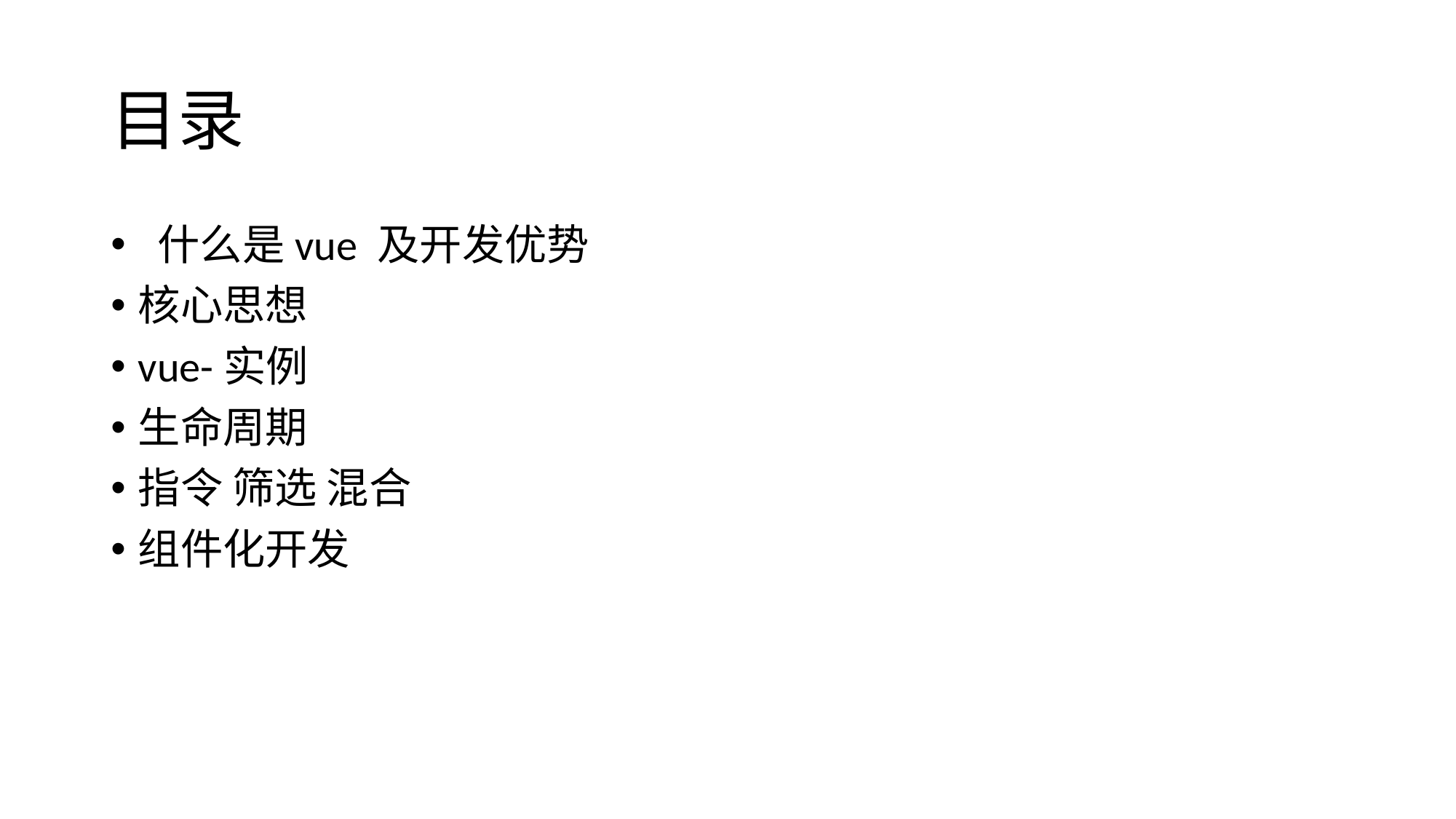

# 目录
 什么是vue 及开发优势
核心思想
vue-实例
生命周期
指令 筛选 混合
组件化开发